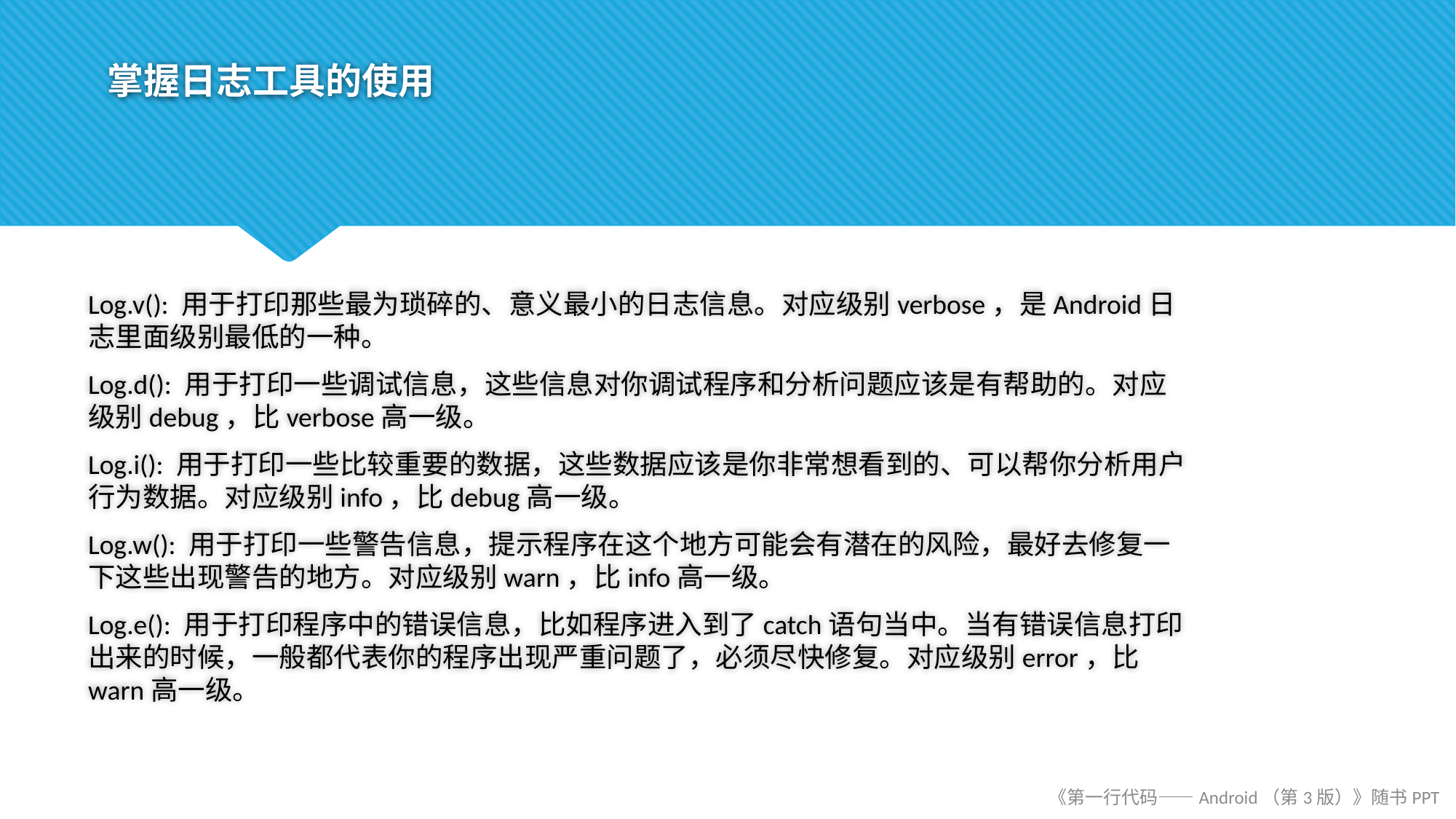

# 掌握日志工具的使用
Log.v(): 用于打印那些最为琐碎的、意义最小的日志信息。对应级别verbose，是Android日志里面级别最低的一种。
Log.d(): 用于打印一些调试信息，这些信息对你调试程序和分析问题应该是有帮助的。对应级别debug，比verbose高一级。
Log.i(): 用于打印一些比较重要的数据，这些数据应该是你非常想看到的、可以帮你分析用户行为数据。对应级别info，比debug高一级。
Log.w(): 用于打印一些警告信息，提示程序在这个地方可能会有潜在的风险，最好去修复一下这些出现警告的地方。对应级别warn，比info高一级。
Log.e(): 用于打印程序中的错误信息，比如程序进入到了catch语句当中。当有错误信息打印出来的时候，一般都代表你的程序出现严重问题了，必须尽快修复。对应级别error，比warn高一级。